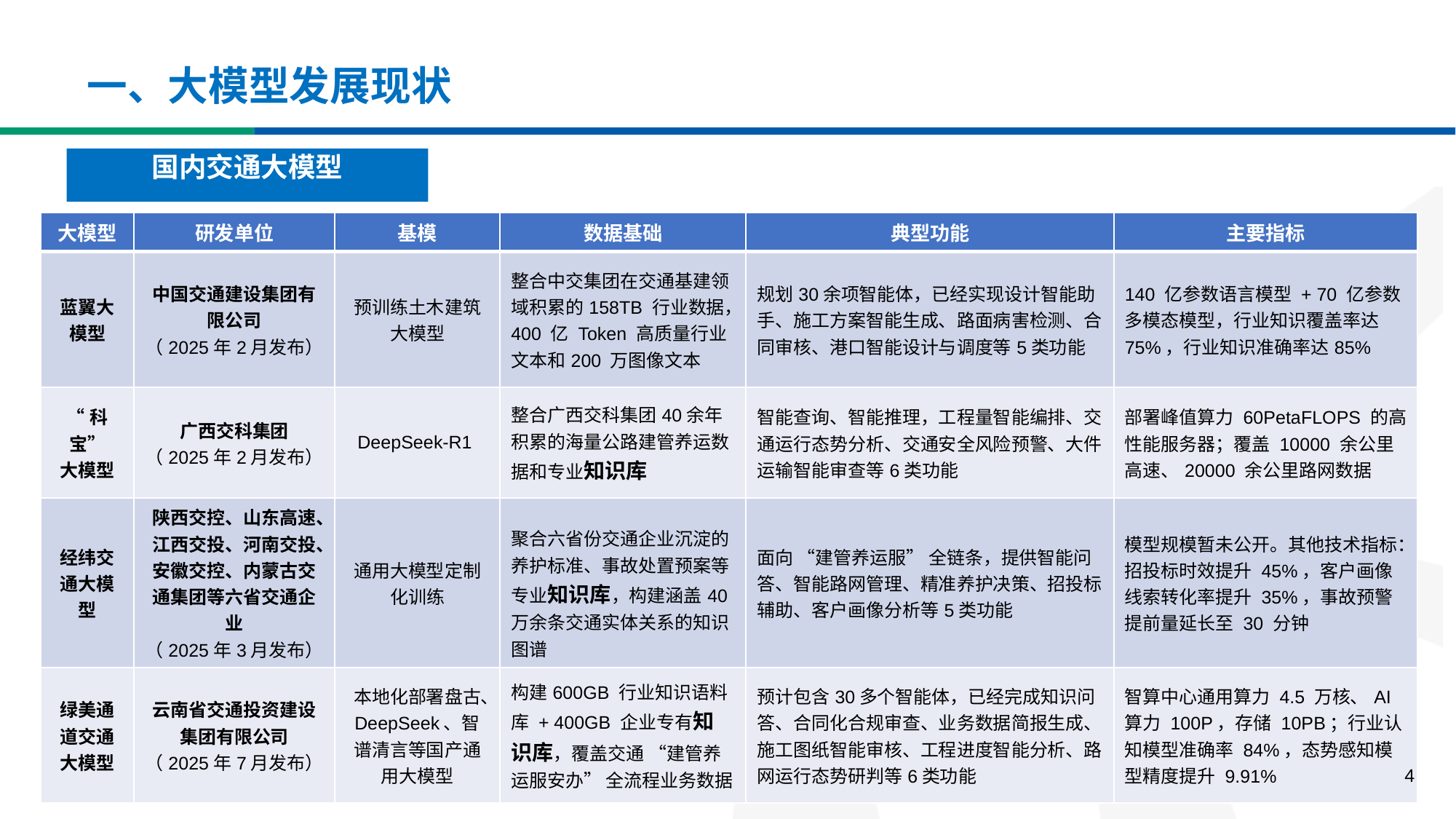

# 一、大模型发展现状
国内交通大模型
| 大模型 | 研发单位 | 基模 | 数据基础 | 典型功能 | 主要指标 |
| --- | --- | --- | --- | --- | --- |
| 蓝翼大模型 | 中国交通建设集团有限公司 （2025年2月发布） | 预训练土木建筑大模型 | 整合中交集团在交通基建领域积累的158TB 行业数据，400 亿 Token 高质量行业文本和200 万图像文本 | 规划30余项智能体，已经实现设计智能助手、施工方案智能生成、路面病害检测、合同审核、港口智能设计与调度等5类功能 | 140 亿参数语言模型 + 70 亿参数多模态模型，行业知识覆盖率达75%，行业知识准确率达85% |
| “科宝” 大模型 | 广西交科集团 （2025年2月发布） | DeepSeek-R1 | 整合广西交科集团40余年积累的海量公路建管养运数据和专业知识库 | 智能查询、智能推理，工程量智能编排、交通运行态势分析、交通安全风险预警、大件运输智能审查等6类功能 | 部署峰值算力 60PetaFLOPS 的高性能服务器；覆盖 10000 余公里高速、20000 余公里路网数据 |
| 经纬交通大模型 | 陕西交控、山东高速、江西交投、河南交投、安徽交控、内蒙古交通集团等六省交通企业 （2025年3月发布） | 通用大模型定制化训练 | 聚合六省份交通企业沉淀的养护标准、事故处置预案等专业知识库，构建涵盖40万余条交通实体关系的知识图谱 | 面向 “建管养运服” 全链条，提供智能问答、智能路网管理、精准养护决策、招投标辅助、客户画像分析等5类功能 | 模型规模暂未公开。其他技术指标：招投标时效提升 45%，客户画像线索转化率提升 35%，事故预警提前量延长至 30 分钟 |
| 绿美通道交通大模型 | 云南省交通投资建设集团有限公司 （2025年7月发布） | 本地化部署盘古、DeepSeek、智谱清言等国产通用大模型 | 构建600GB 行业知识语料库 + 400GB 企业专有知识库，覆盖交通 “建管养运服安办” 全流程业务数据 | 预计包含30多个智能体，已经完成知识问答、合同化合规审查、业务数据简报生成、施工图纸智能审核、工程进度智能分析、路网运行态势研判等6类功能 | 智算中心通用算力 4.5 万核、AI 算力 100P，存储 10PB；行业认知模型准确率 84%，态势感知模型精度提升 9.91% |
4